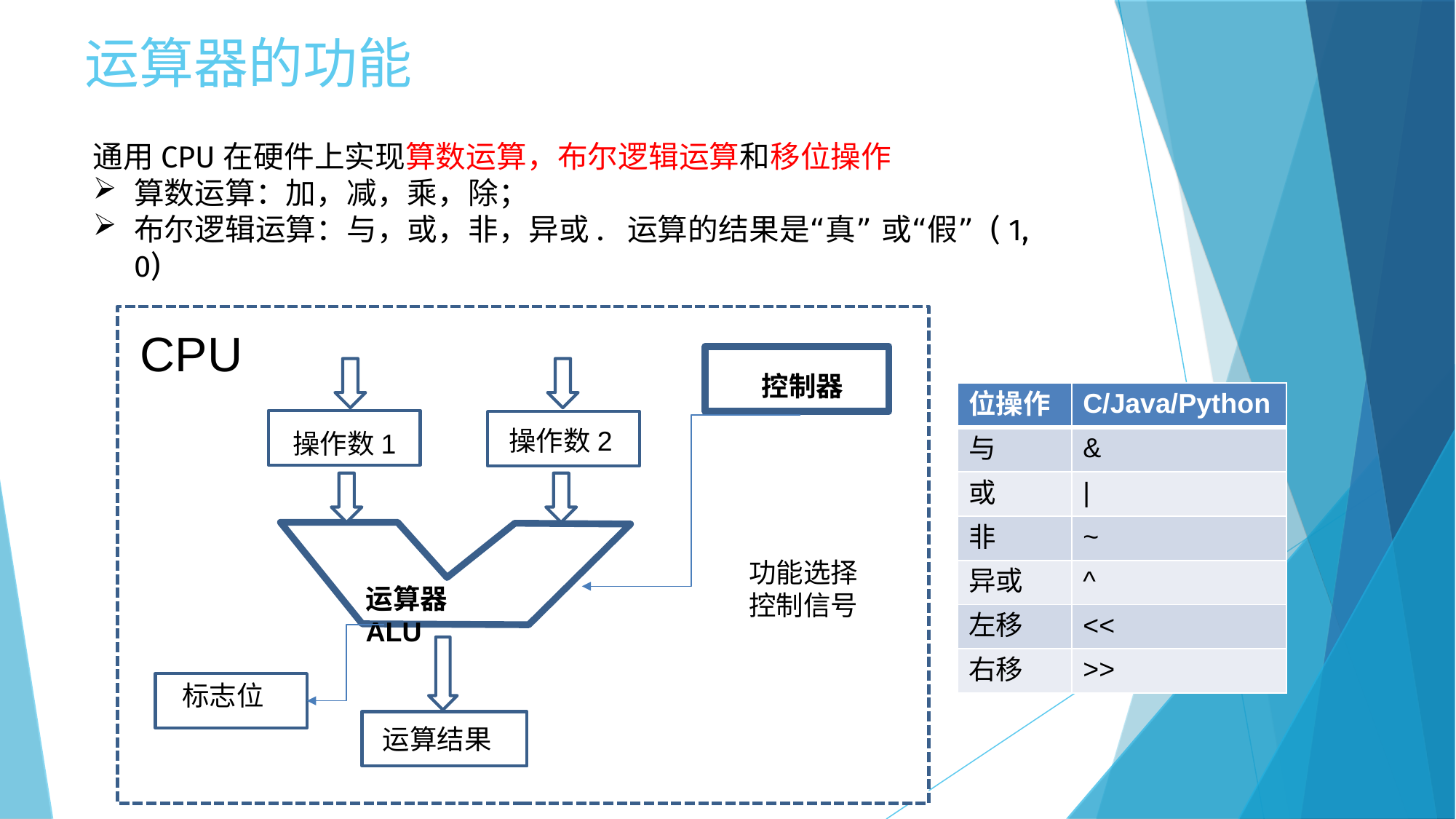

运算器的功能
通用CPU在硬件上实现算数运算，布尔逻辑运算和移位操作
算数运算：加，减，乘，除；
布尔逻辑运算：与，或，非，异或.  运算的结果是“真” 或“假” ( 1, 0)

CPU

控制器

操作数2
操作数1

功能选择
控制信号
运算器ALU

标志位

运算结果
| 位操作 | C/Java/Python |
| --- | --- |
| 与 | & |
| 或 | | |
| 非 | ~ |
| 异或 | ^ |
| 左移 | << |
| 右移 | >> |